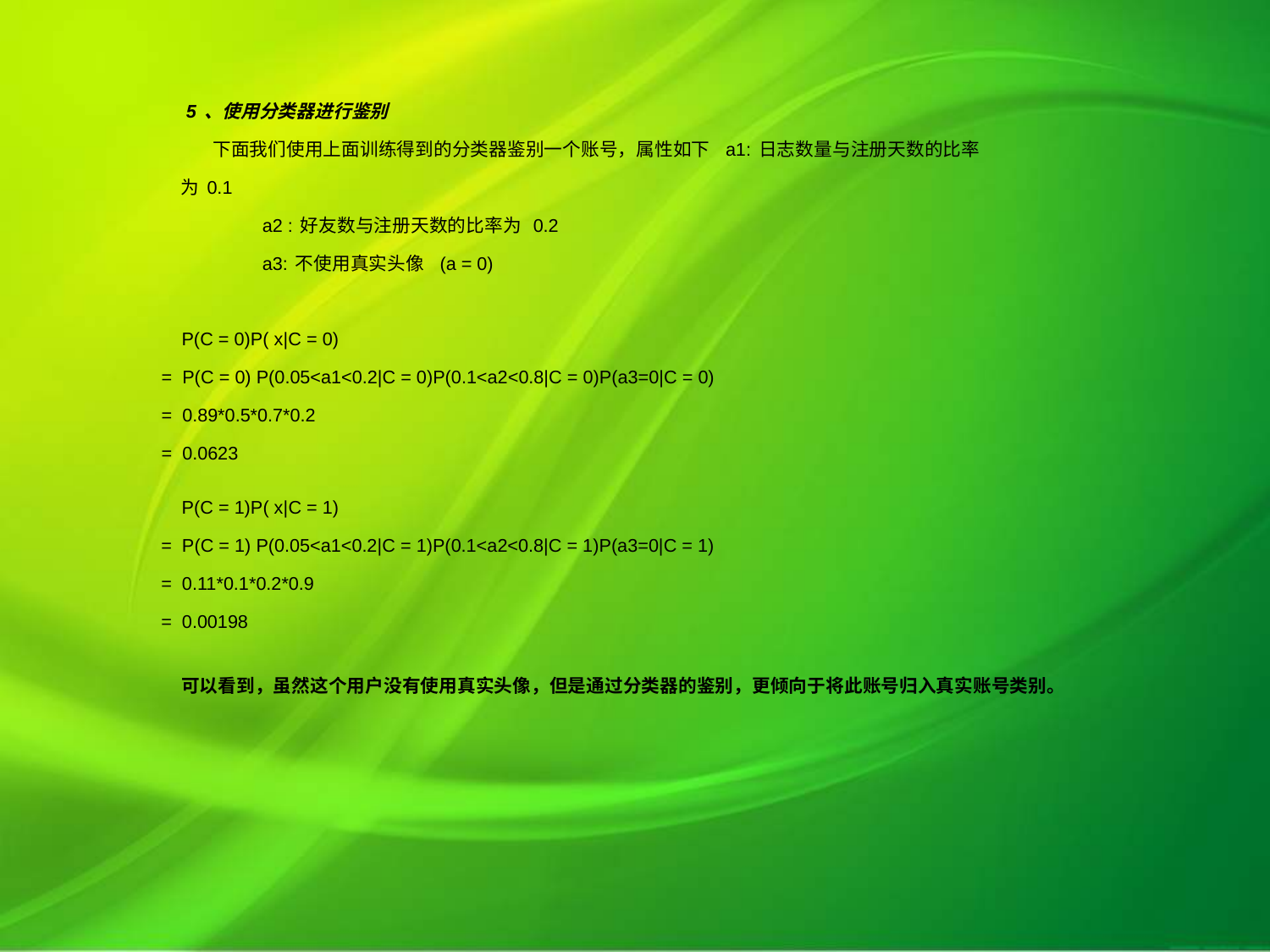

5、使用分类器进行鉴别
      下面我们使用上面训练得到的分类器鉴别一个账号，属性如下  a1:日志数量与注册天数的比率为0.1
                a2 :好友数与注册天数的比率为 0.2
                a3:不使用真实头像  (a = 0)

    P(C = 0)P( x|C = 0)
=  P(C = 0) P(0.05<a1<0.2|C = 0)P(0.1<a2<0.8|C = 0)P(a3=0|C = 0)
=  0.89*0.5*0.7*0.2
=  0.0623
    P(C = 1)P( x|C = 1)
=  P(C = 1) P(0.05<a1<0.2|C = 1)P(0.1<a2<0.8|C = 1)P(a3=0|C = 1)
=  0.11*0.1*0.2*0.9
=  0.00198
        可以看到，虽然这个用户没有使用真实头像，但是通过分类器的鉴别，更倾向于将此账号归入真实账号类别。